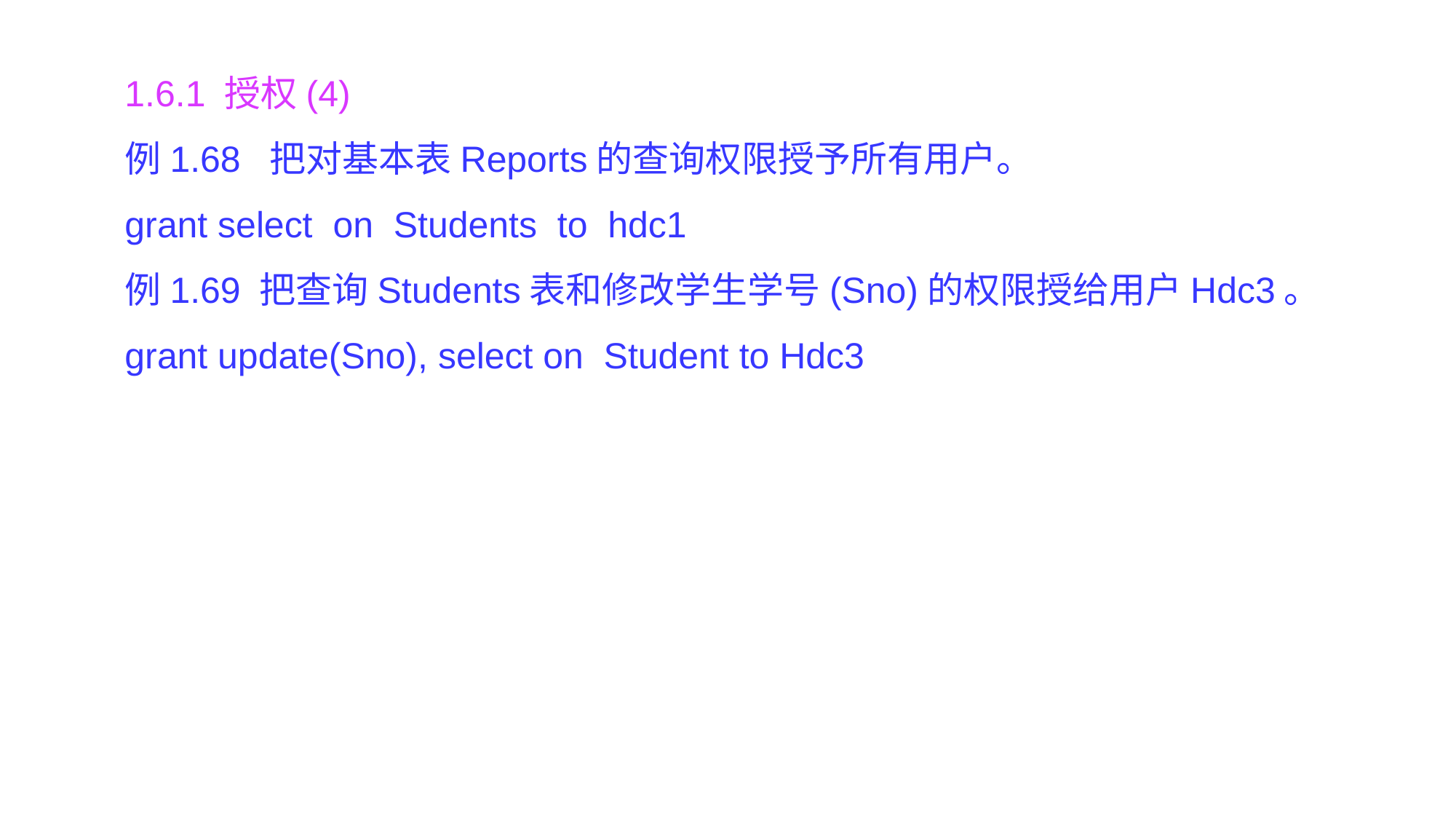

1.6.1 授权(4)
例1.68  把对基本表Reports的查询权限授予所有用户。
grant select  on  Students  to  hdc1
例1.69 把查询Students表和修改学生学号(Sno)的权限授给用户Hdc3。
grant update(Sno), select on  Student to Hdc3